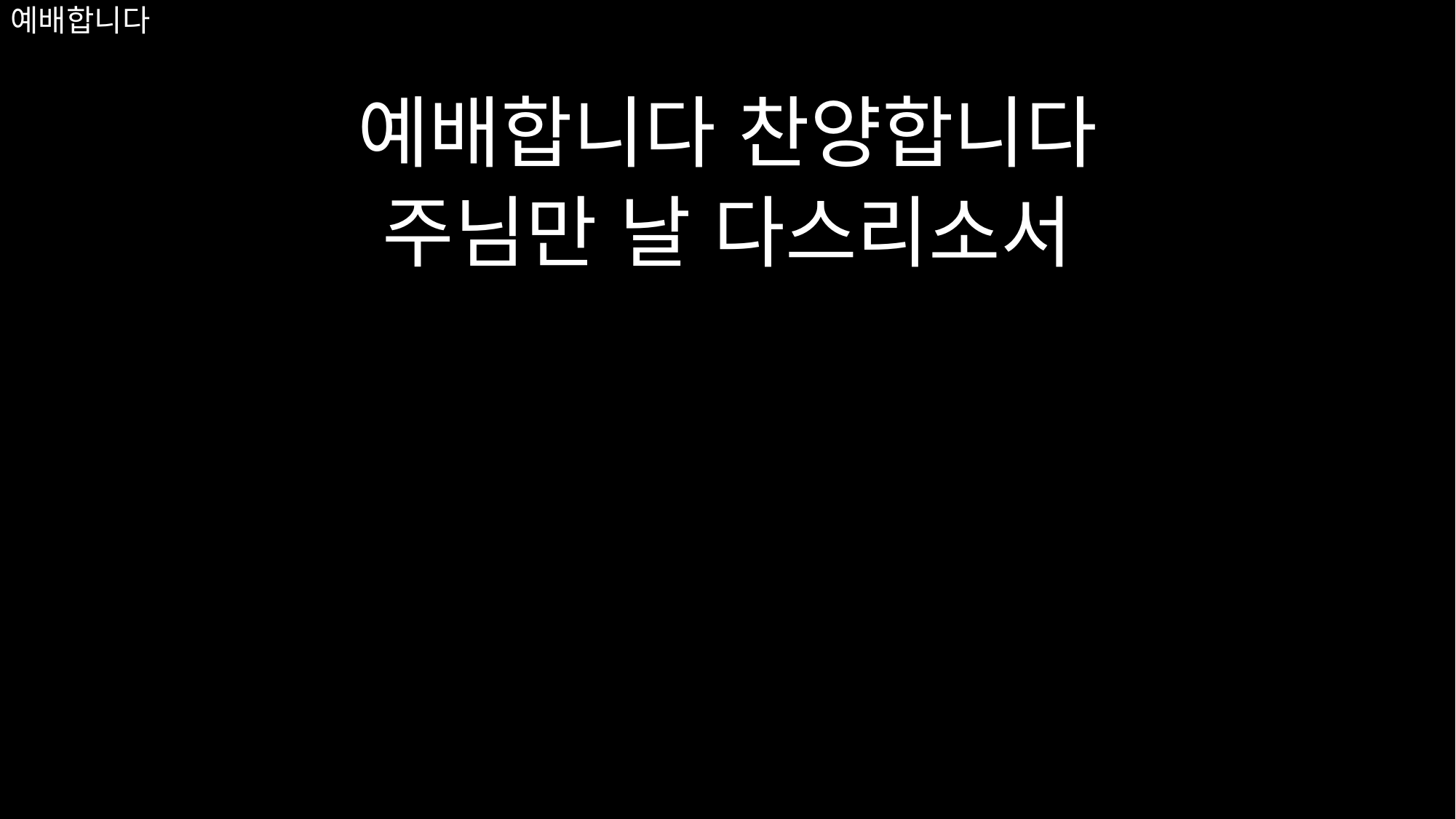

# 예배합니다
예배합니다 찬양합니다
주님만 날 다스리소서